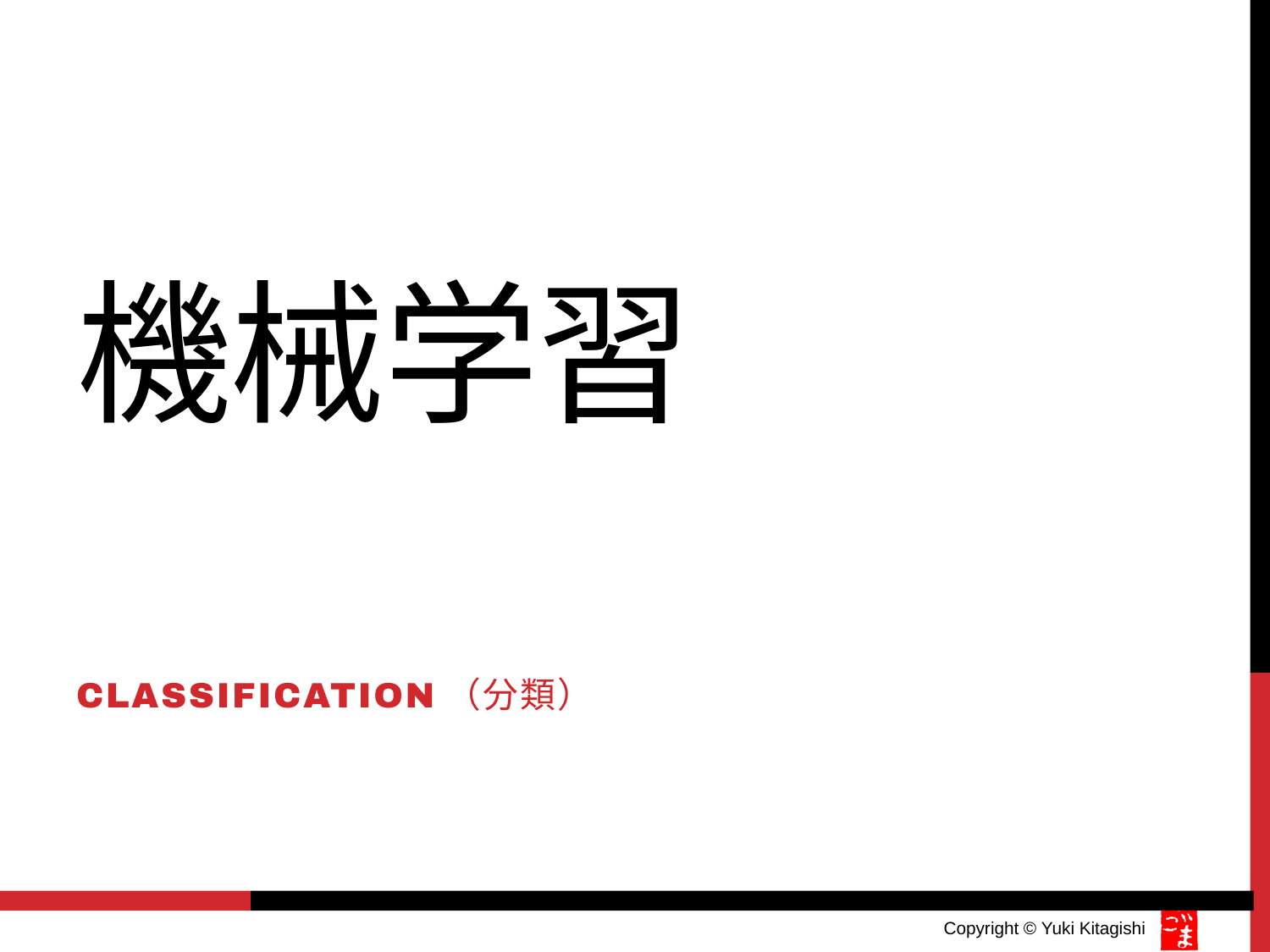

# 機械学習
classification（分類）
Copyright © Yuki Kitagishi